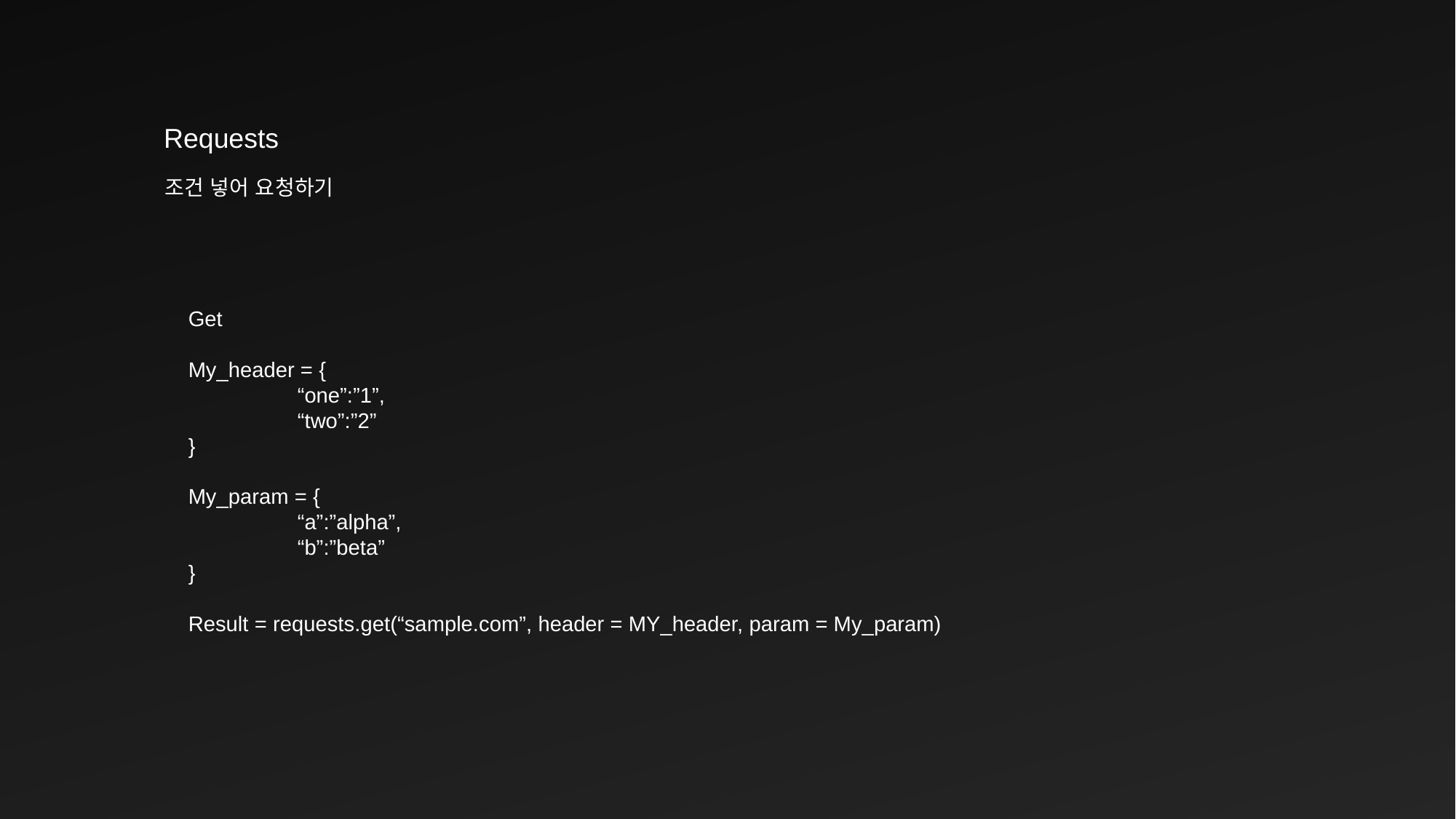

Requests
조건 넣어 요청하기
Get

My_header = {
	“one”:”1”,
	“two”:”2”
}

My_param = {
	“a”:”alpha”,
	“b”:”beta”
}

Result = requests.get(“sample.com”, header = MY_header, param = My_param)